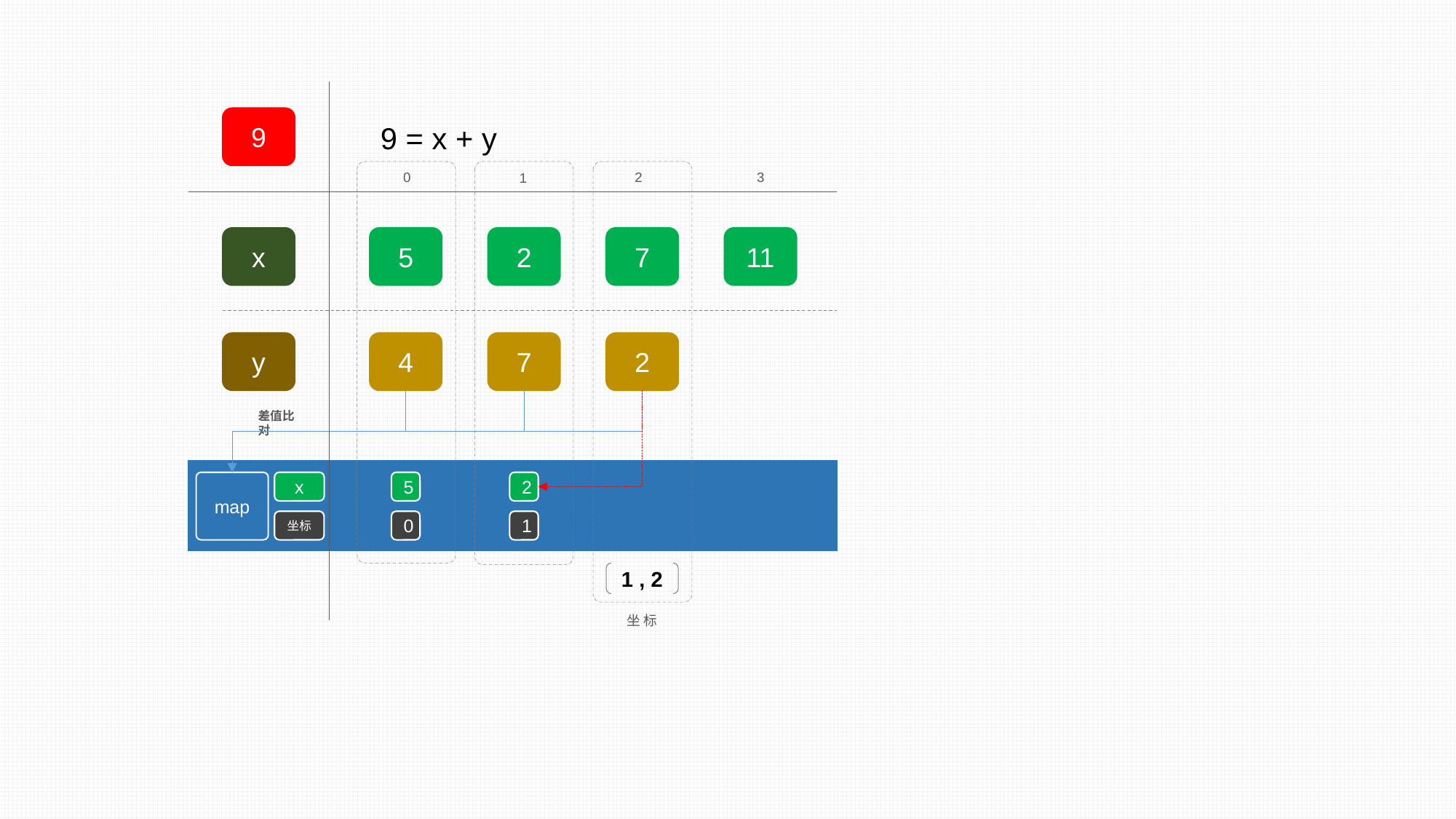

9
9 = x + y

2
3
0
1
x
5
2
7
11
y
4
7
2
差值比对

map
x
5
2
坐标
0
1
1 , 2
坐 标